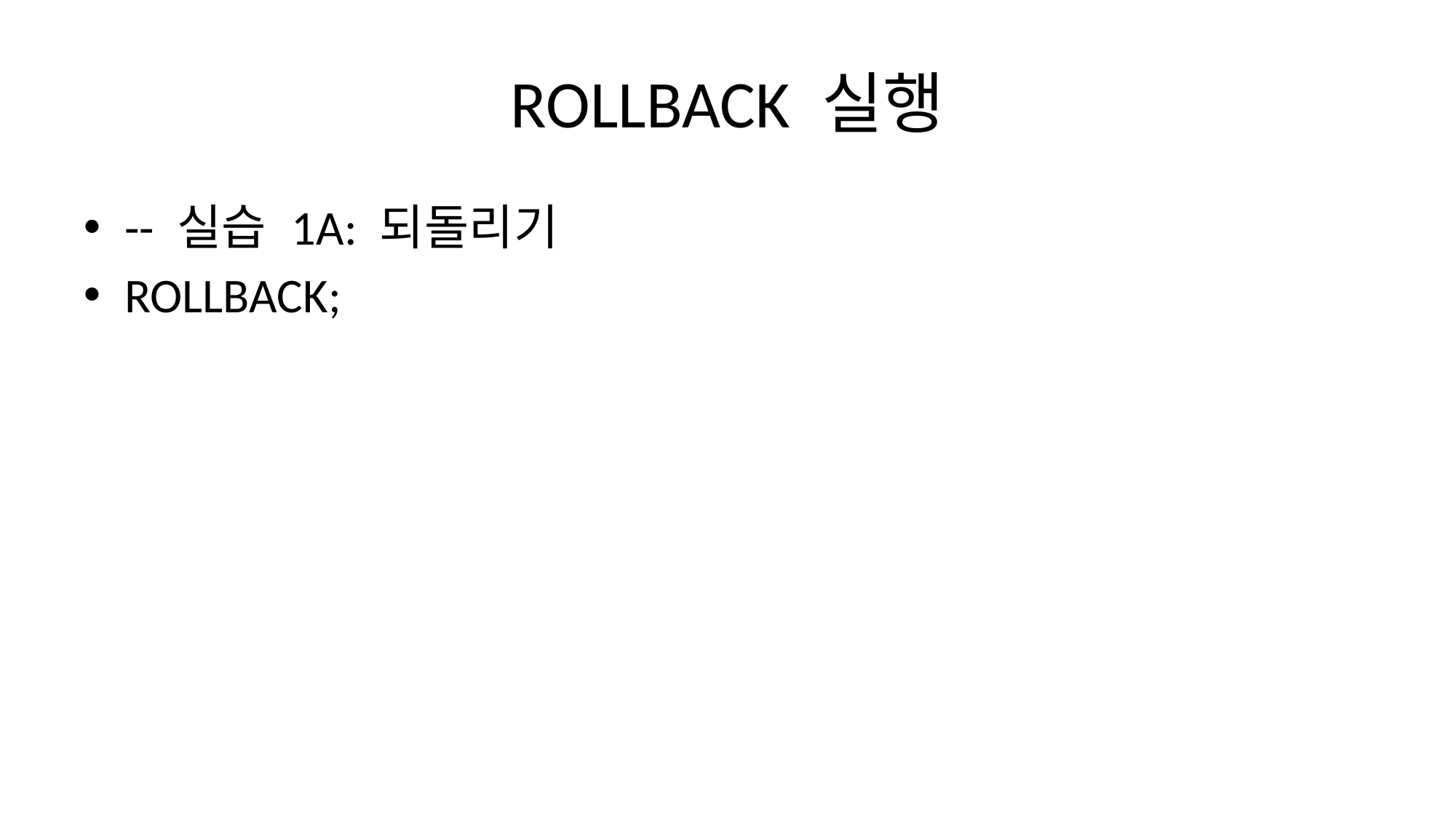

# ROLLBACK 실행
-- 실습 1A: 되돌리기
ROLLBACK;